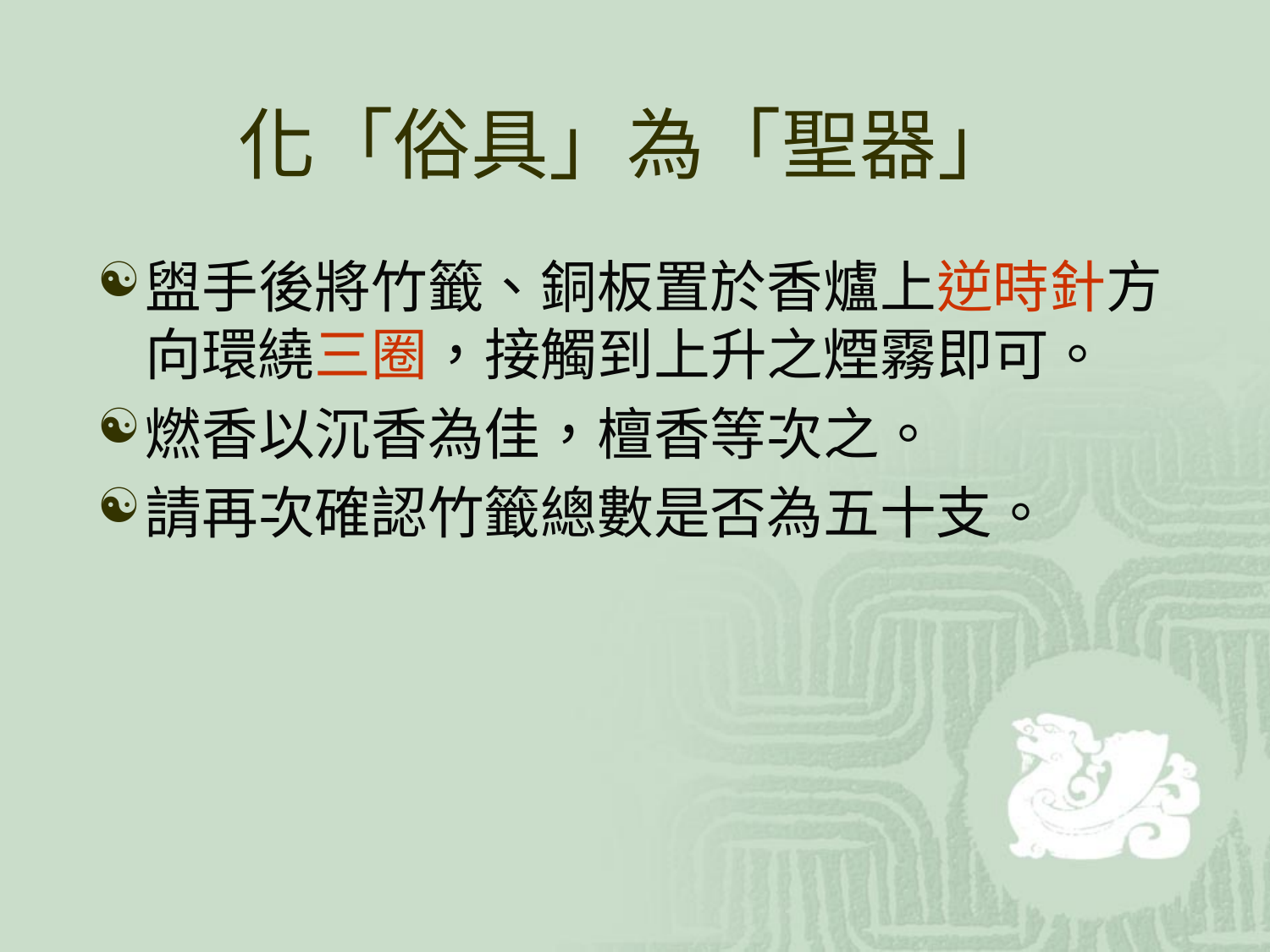

# 化「俗具」為「聖器」

盥手後將竹籤、銅板置於香爐上逆時針方向環繞三圈，接觸到上升之煙霧即可。
燃香以沉香為佳，檀香等次之。
請再次確認竹籤總數是否為五十支。